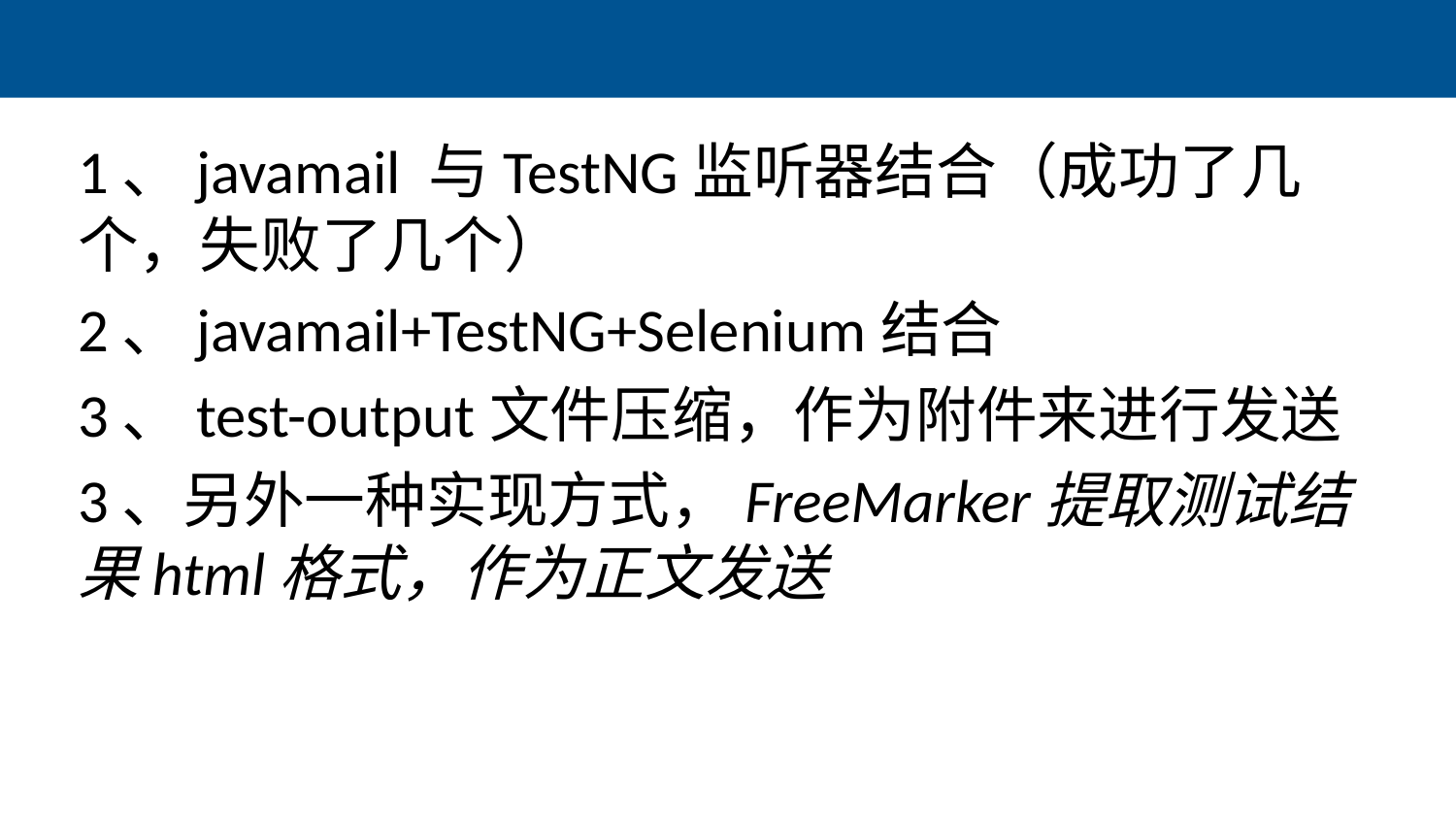

#
1、javamail 与TestNG监听器结合（成功了几个，失败了几个）
2、javamail+TestNG+Selenium结合
3、test-output文件压缩，作为附件来进行发送
3、另外一种实现方式，FreeMarker提取测试结果html格式，作为正文发送